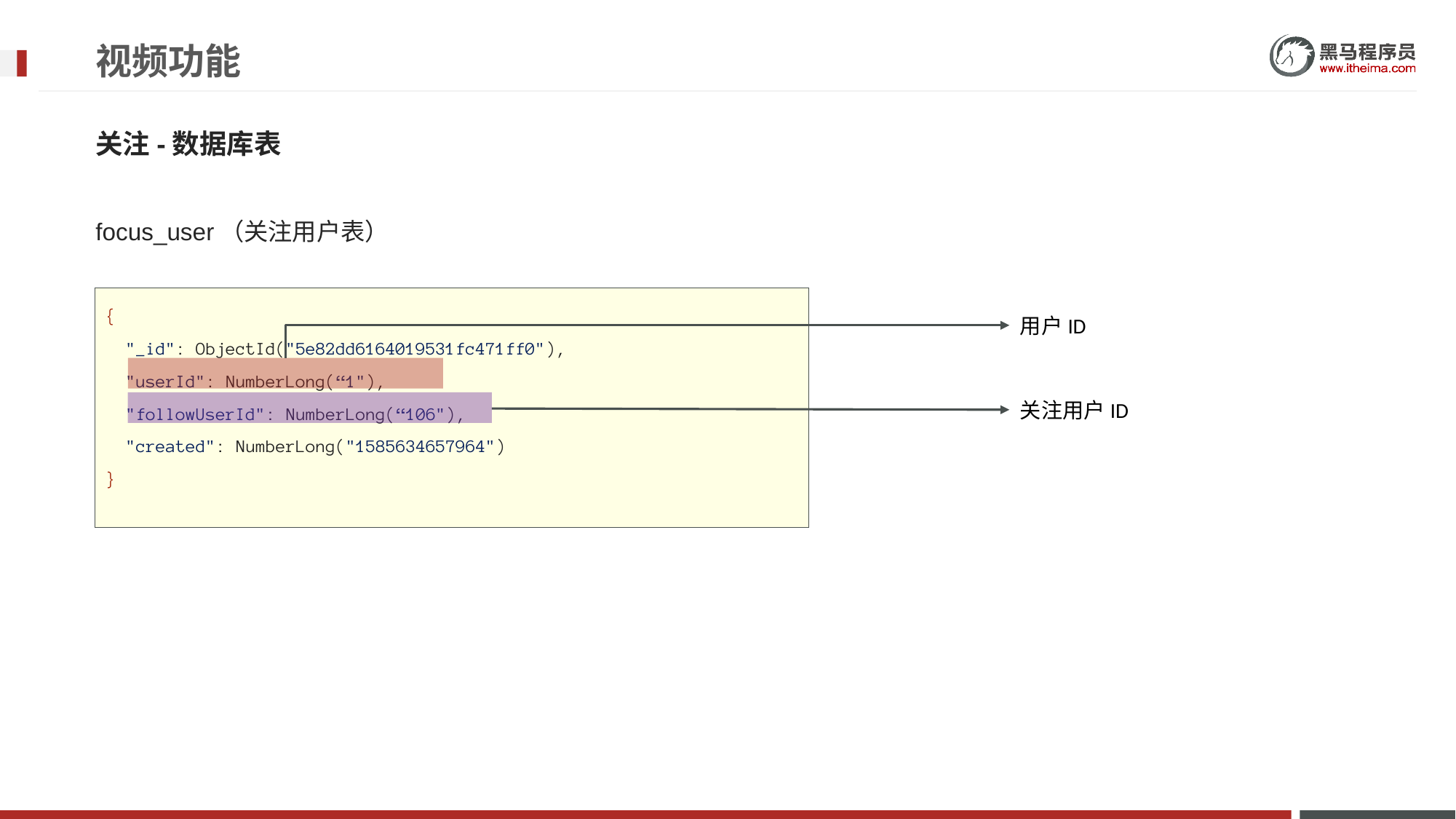

# 视频功能
关注-数据库表
focus_user（关注用户表）
{
  "_id": ObjectId("5e82dd6164019531fc471ff0"),
  "userId": NumberLong(“1"),
  "followUserId": NumberLong(“106"),
  "created": NumberLong("1585634657964")
}
用户ID

关注用户ID